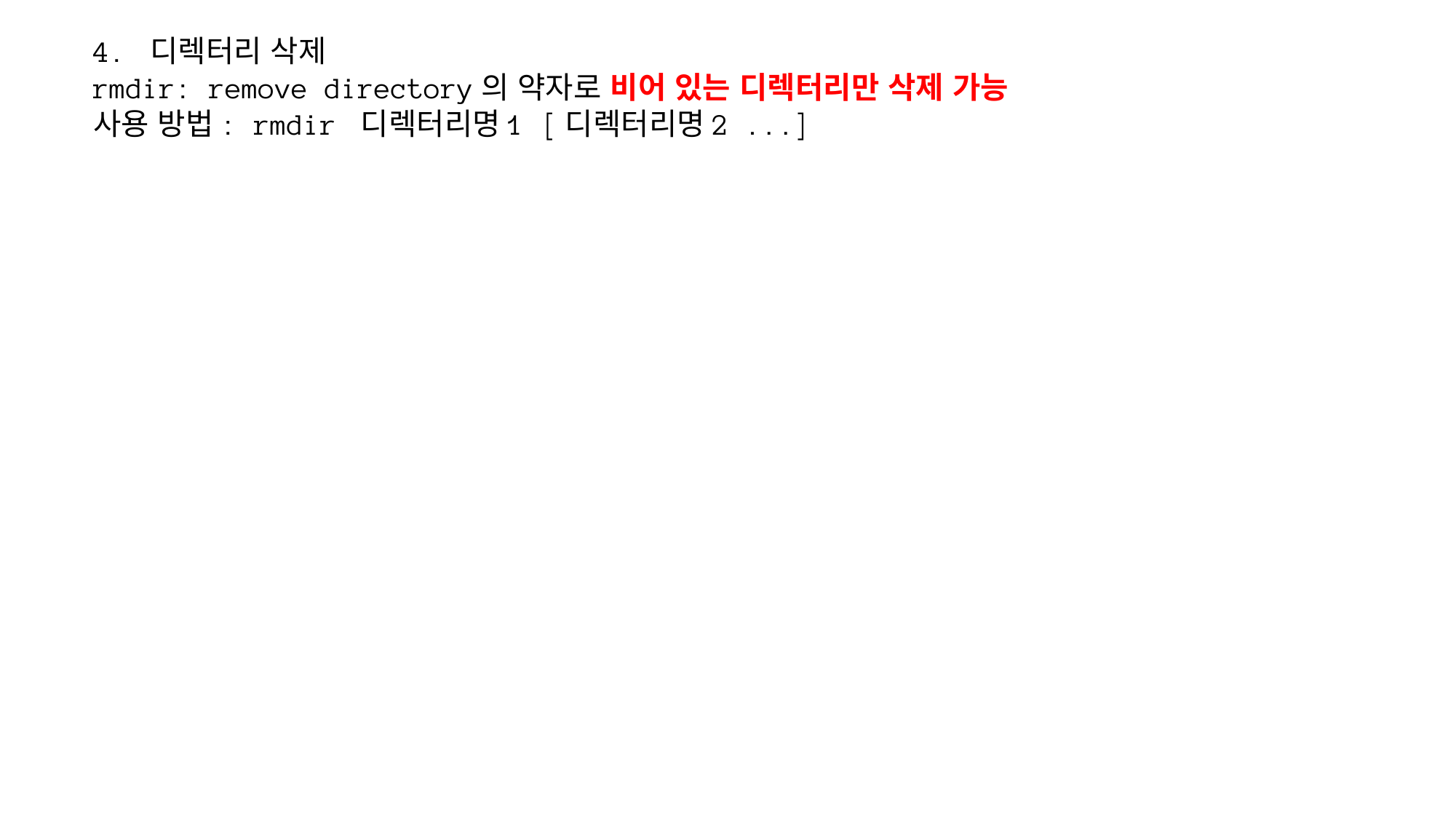

4. 디렉터리 삭제
rmdir: remove directory의 약자로 비어 있는 디렉터리만 삭제 가능
사용 방법: rmdir 디렉터리명1 [디렉터리명2 ...]